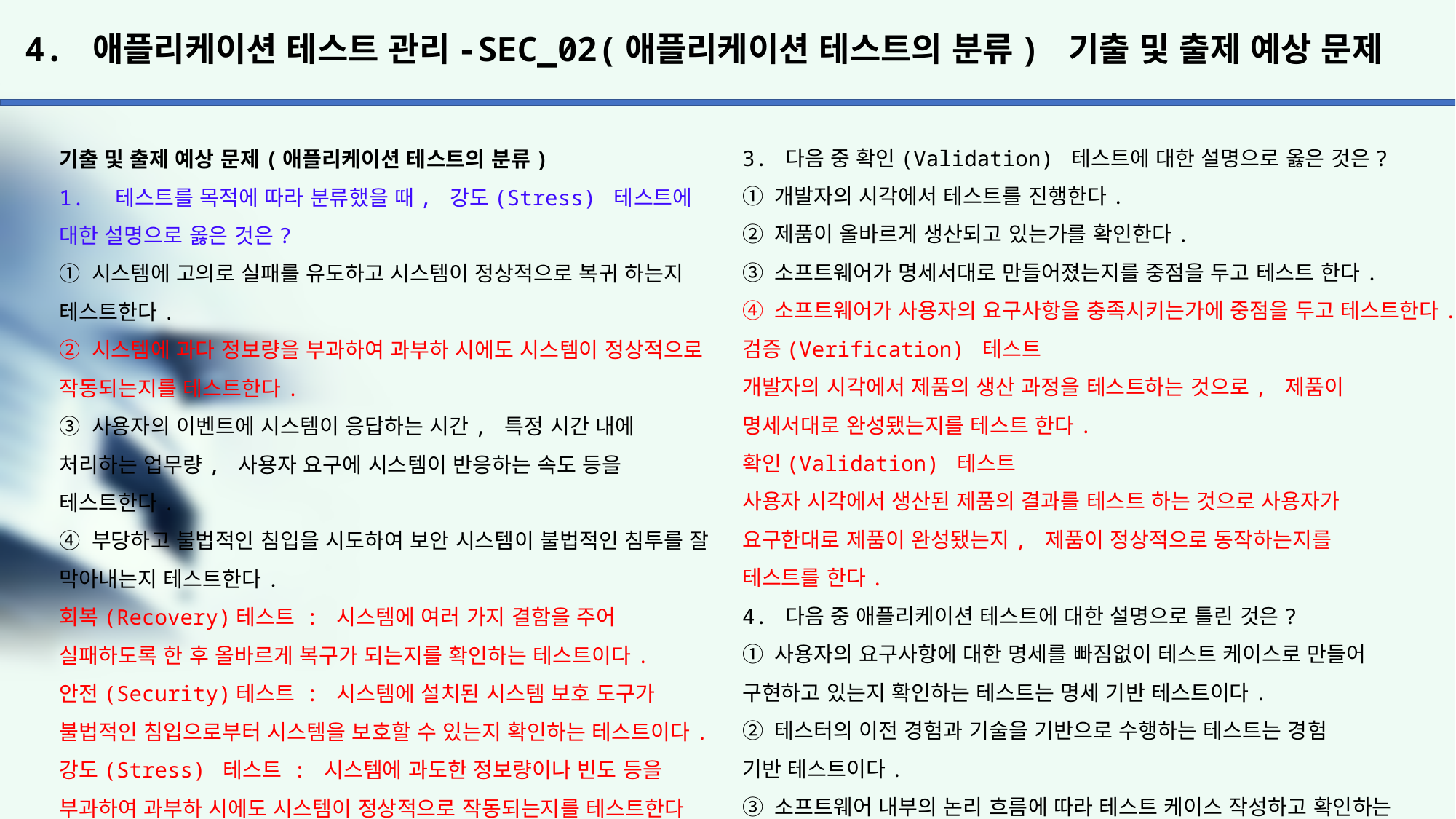

# 4. 애플리케이션 테스트 관리-SEC_02(애플리케이션 테스트의 분류) 기출 및 출제 예상 문제
3. 다음 중 확인(Validation) 테스트에 대한 설명으로 옳은 것은?
① 개발자의 시각에서 테스트를 진행한다.
② 제품이 올바르게 생산되고 있는가를 확인한다.
③ 소프트웨어가 명세서대로 만들어졌는지를 중점을 두고 테스트 한다.
④ 소프트웨어가 사용자의 요구사항을 충족시키는가에 중점을 두고 테스트한다.
검증(Verification) 테스트
개발자의 시각에서 제품의 생산 과정을 테스트하는 것으로, 제품이
명세서대로 완성됐는지를 테스트 한다.
확인(Validation) 테스트
사용자 시각에서 생산된 제품의 결과를 테스트 하는 것으로 사용자가
요구한대로 제품이 완성됐는지, 제품이 정상적으로 동작하는지를
테스트를 한다.
4. 다음 중 애플리케이션 테스트에 대한 설명으로 틀린 것은?
① 사용자의 요구사항에 대한 명세를 빠짐없이 테스트 케이스로 만들어 구현하고 있는지 확인하는 테스트는 명세 기반 테스트이다.
② 테스터의 이전 경험과 기술을 기반으로 수행하는 테스트는 경험
기반 테스트이다.
③ 소프트웨어 내부의 논리 흐름에 따라 테스트 케이스 작성하고 확인하는 테스트는 구조 기반 테스트이다.
④ 동등 분할, 경계 값 분석, 구문 기반, 결정 기반 등은 명세 기반
테스트이다.
명세 기반 테스트
사용자의 요구사항에 대해 명세를 빠짐없이 테스트 케이스로 만들어
구현하고 있는지 확인하는 테스트이다.
종류에 동등 분할, 경계 값 분석이 있다.
구조 기반 테스트
소프트웨어 내부의 논리 흐름에 따라 테스트 케이스를 작성하고 확인
하는 테스트이다.
종류에는 구문 기반, 결정 기반, 조건 기반이 있다.
경험 기반 테스트
유사 소프트웨어나 기술 등에 대한 테스터의 경험을 기반으로 수행하는
테스트이다.
경험 기반 테스트는 사용자의 요구사항에 대한 명세가 불충분하거나,
테스트 시간에 제약이 있는 경우 수행하면 효과적이다.
종류에는 에러 추정, 체크 리스트, 탐색적 테스팅이 있다.
기출 및 출제 예상 문제(애플리케이션 테스트의 분류)
1.  테스트를 목적에 따라 분류했을 때, 강도(Stress) 테스트에 대한 설명으로 옳은 것은?
① 시스템에 고의로 실패를 유도하고 시스템이 정상적으로 복귀 하는지 테스트한다.
② 시스템에 과다 정보량을 부과하여 과부하 시에도 시스템이 정상적으로 작동되는지를 테스트한다.
③ 사용자의 이벤트에 시스템이 응답하는 시간, 특정 시간 내에 처리하는 업무량, 사용자 요구에 시스템이 반응하는 속도 등을 테스트한다.
④ 부당하고 불법적인 침입을 시도하여 보안 시스템이 불법적인 침투를 잘 막아내는지 테스트한다.
회복(Recovery)테스트 : 시스템에 여러 가지 결함을 주어 실패하도록 한 후 올바르게 복구가 되는지를 확인하는 테스트이다.
안전(Security)테스트 : 시스템에 설치된 시스템 보호 도구가 불법적인 침입으로부터 시스템을 보호할 수 있는지 확인하는 테스트이다.
강도(Stress) 테스트 : 시스템에 과도한 정보량이나 빈도 등을  부과하여 과부하 시에도 시스템이 정상적으로 작동되는지를 테스트한다
성능(Performance) 테스트 : 소프트웨어의 실시간 성능이나 전체적인 효율성을 진단하는 테스트로 사용자의 이벤트에 시스템 이 응답하는 시간, 특정 시간 내에 처리하는 업무량, 사용자 요구에 시스템이 반응하는 속도 등을 테스트한다.
구조(Structure)테스트 : 소프트웨어 내부의 논리적인 경로, 소스
의 복잡도 등을 평가하는 테스트이다.
회귀(Regression)테스트 : 소프트웨어의 변경 또는 수정된 코드에
새로운 결함이 없음을 확인하는 테스트이다.
병행(Parallel)테스트 : 변경된 소프트웨어와 기존 소프트웨어에
동일한 데이터를 입력하여 결과를 비교하는 테스트이다.
2. 다음 중, 정적 테스트와 동적 테스트에 대한 설명으로 틀린
것은?
① 정적 테스트는 개발한 프로그램을 실행하지 않고 테스트 한다. ② 동적 테스트는 개발한 프로그램을 직접 실행하면서 오류를
찾는 테스트이다.
③ 동적 테스트에는 워크스루, 인스펙션, 코드 검사 등이 있다.
④ 정적 테스트는 개발 초기에 결함을 발견함으로써 개발 비용을 낮추는데 도움이 된다.
정적 테스트
프로그램을 실행하지 않고 명세서나 소스 코드를 대상으로 분석
하는 테스트이다.
소프트웨어 개발 초기에 결함을 발견할 수 있어 소프트웨어의
개발 비용을 낮추는데 도움이 된다.
종류에는 워크스루, 인스펙션, 코드 검사 등
동적 테스트
프로그램을 실행하면서 오류를 찾는 테스트로, 소프트웨어 개발의
모든 단계에서 테스트를 수행할 수 있다.
종류에는 블랙박스 테스트, 화이트박스 테스트